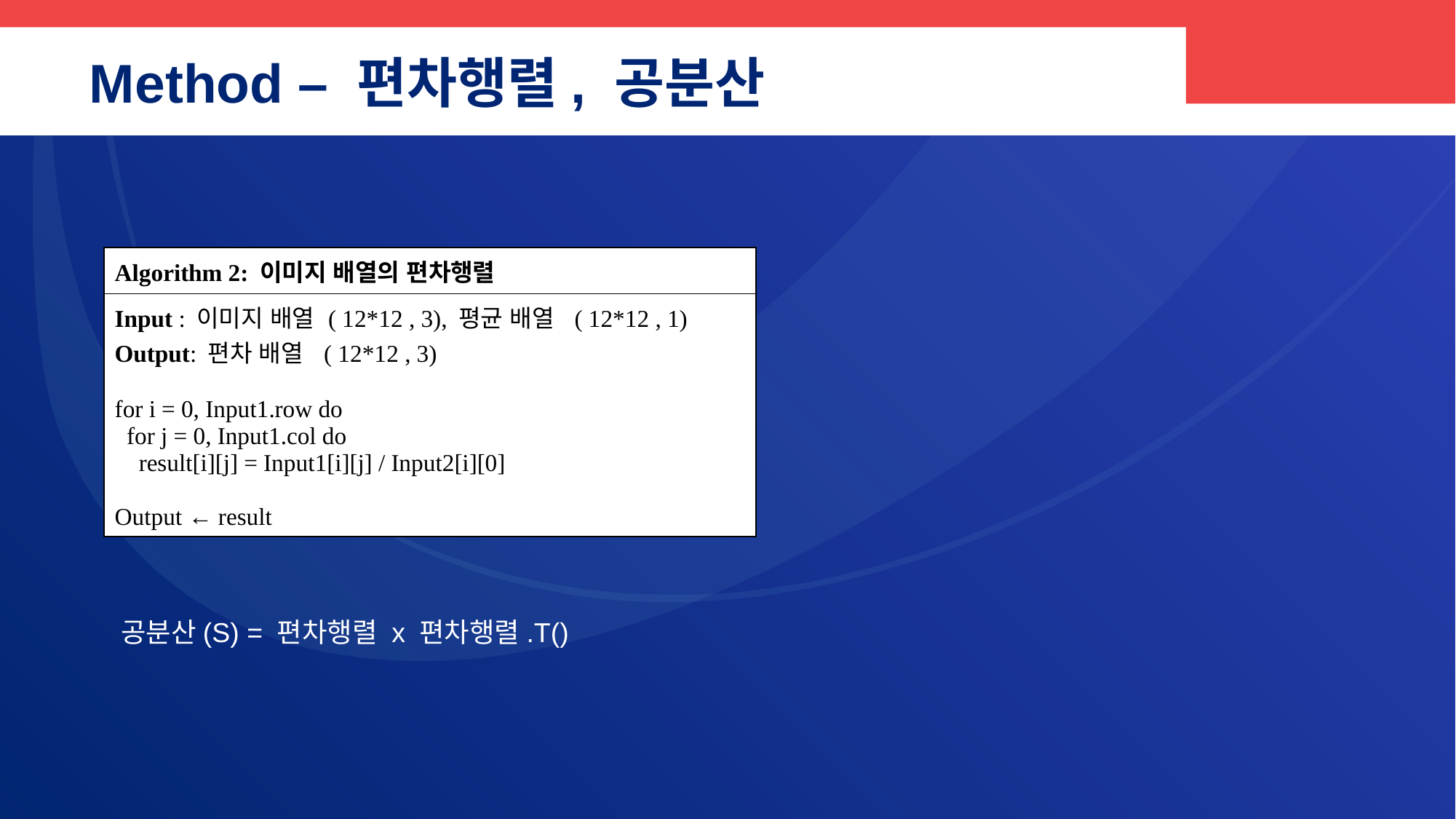

# Method – 편차행렬, 공분산
| Algorithm 2: 이미지 배열의 편차행렬 |
| --- |
| Input : 이미지 배열 ( 12\*12 , 3), 평균 배열 ( 12\*12 , 1) Output: 편차 배열 ( 12\*12 , 3) for i = 0, Input1.row do for j = 0, Input1.col do result[i][j] = Input1[i][j] / Input2[i][0] Output ← result |
공분산(S) = 편차행렬 x 편차행렬.T()